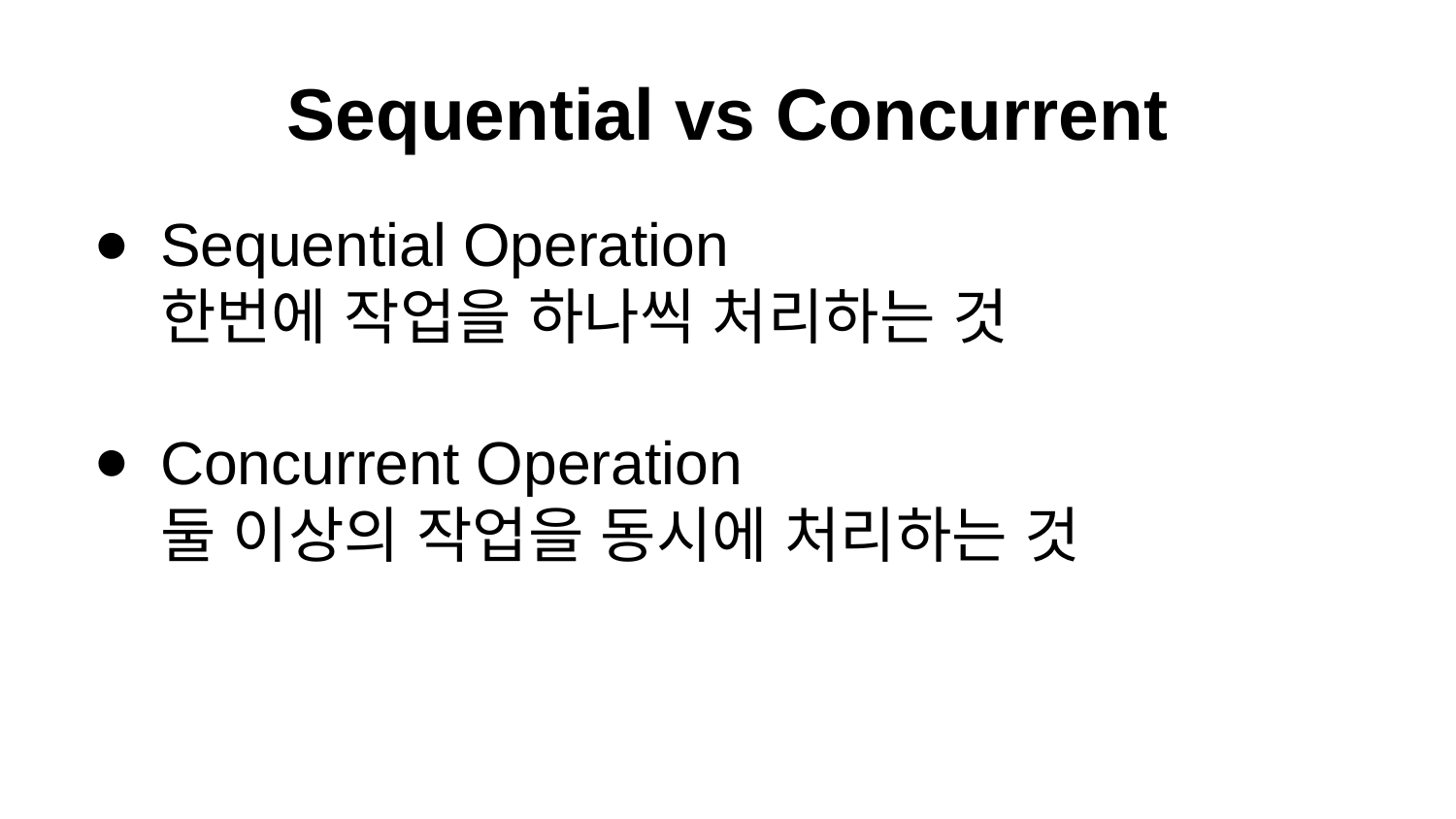

# Sequential vs Concurrent
Sequential Operation
한번에 작업을 하나씩 처리하는 것

Concurrent Operation
둘 이상의 작업을 동시에 처리하는 것